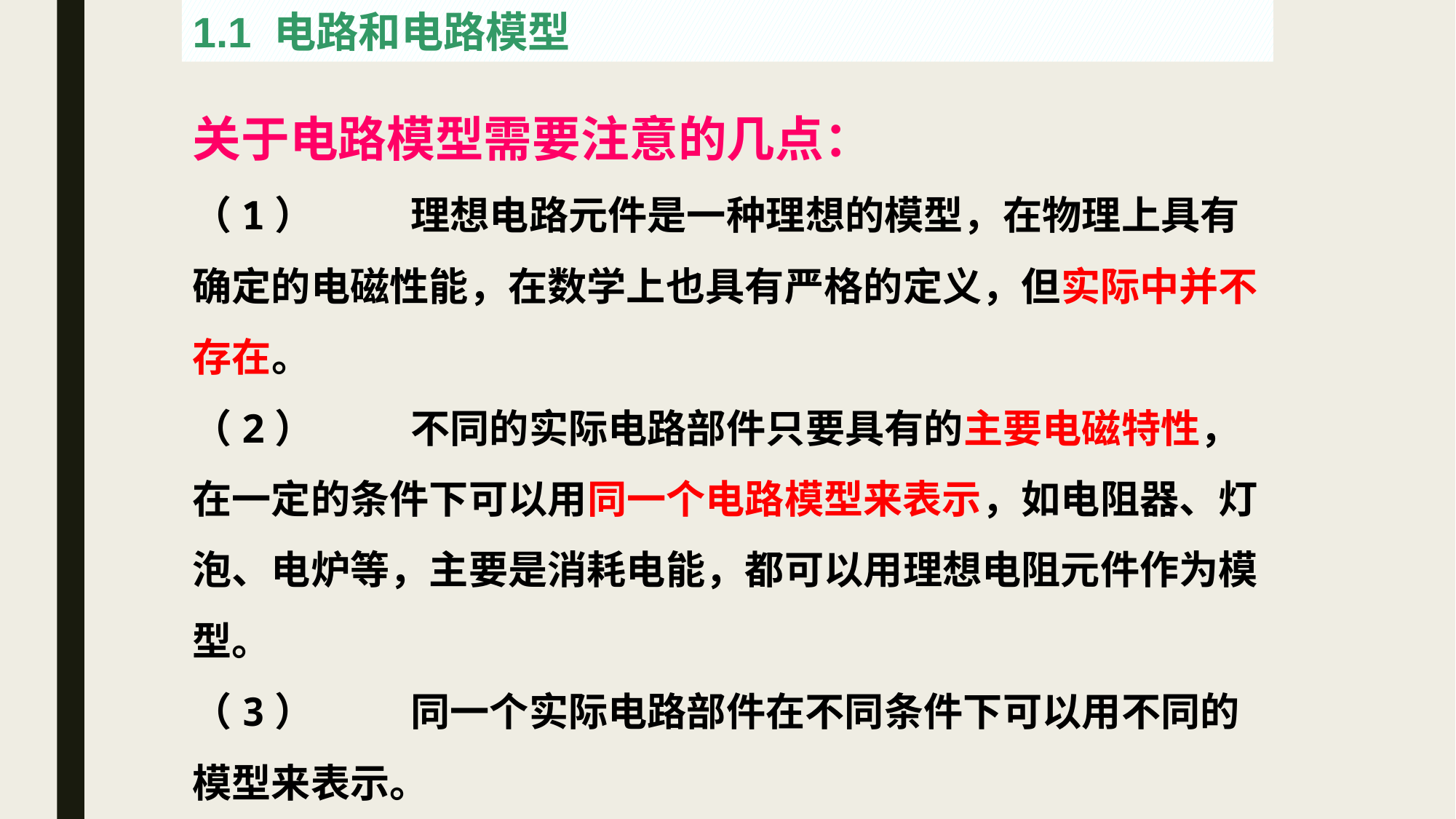

1.1 电路和电路模型
关于电路模型需要注意的几点：
（1）	理想电路元件是一种理想的模型，在物理上具有确定的电磁性能，在数学上也具有严格的定义，但实际中并不存在。
（2）	不同的实际电路部件只要具有的主要电磁特性，在一定的条件下可以用同一个电路模型来表示，如电阻器、灯泡、电炉等，主要是消耗电能，都可以用理想电阻元件作为模型。
（3）	同一个实际电路部件在不同条件下可以用不同的模型来表示。